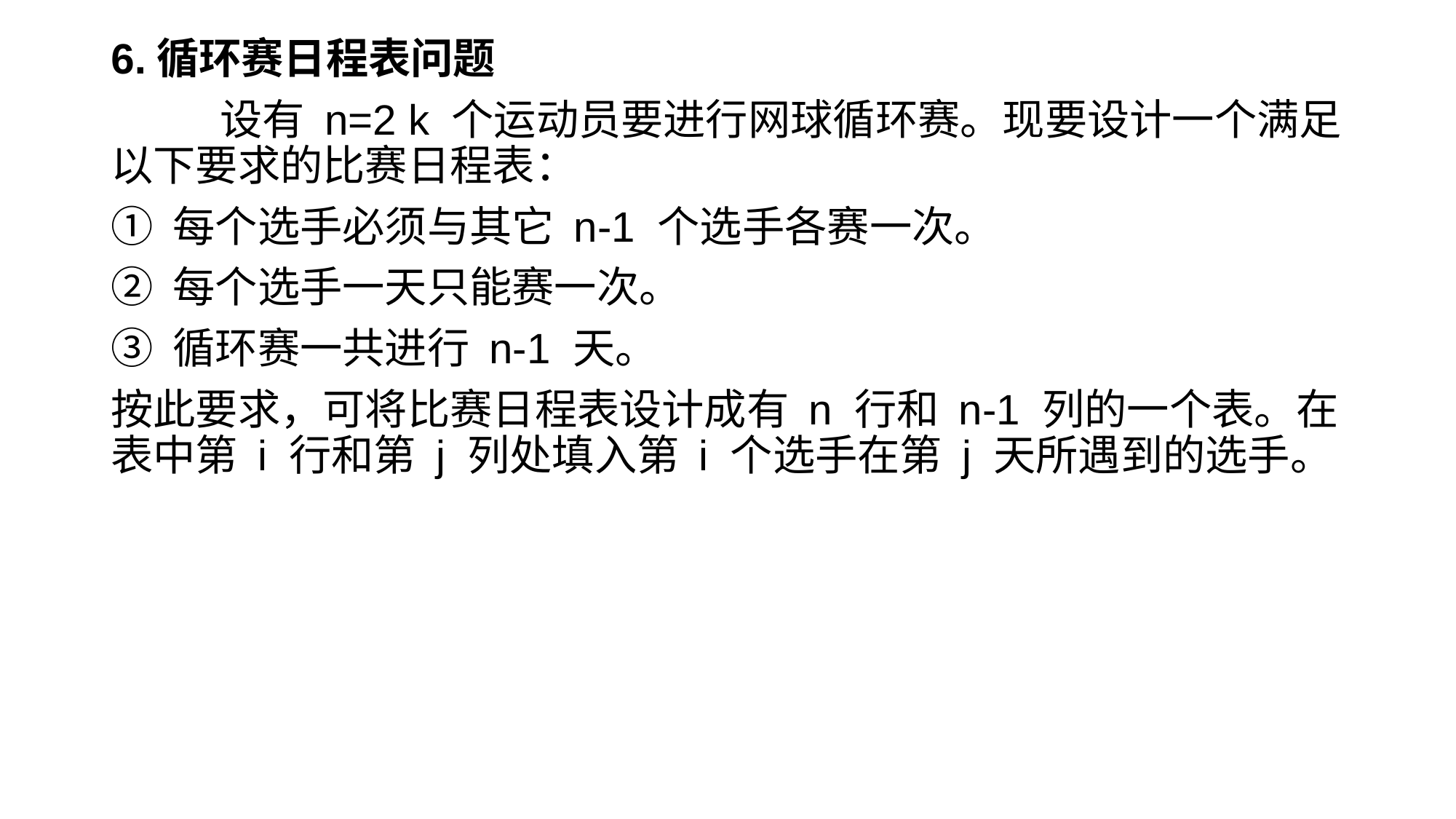

6.循环赛日程表问题
	设有 n=2 k 个运动员要进行网球循环赛。现要设计一个满足以下要求的比赛日程表：
① 每个选手必须与其它 n-1 个选手各赛一次。
② 每个选手一天只能赛一次。
③ 循环赛一共进行 n-1 天。
按此要求，可将比赛日程表设计成有 n 行和 n-1 列的一个表。在表中第 i 行和第 j 列处填入第 i 个选手在第 j 天所遇到的选手。